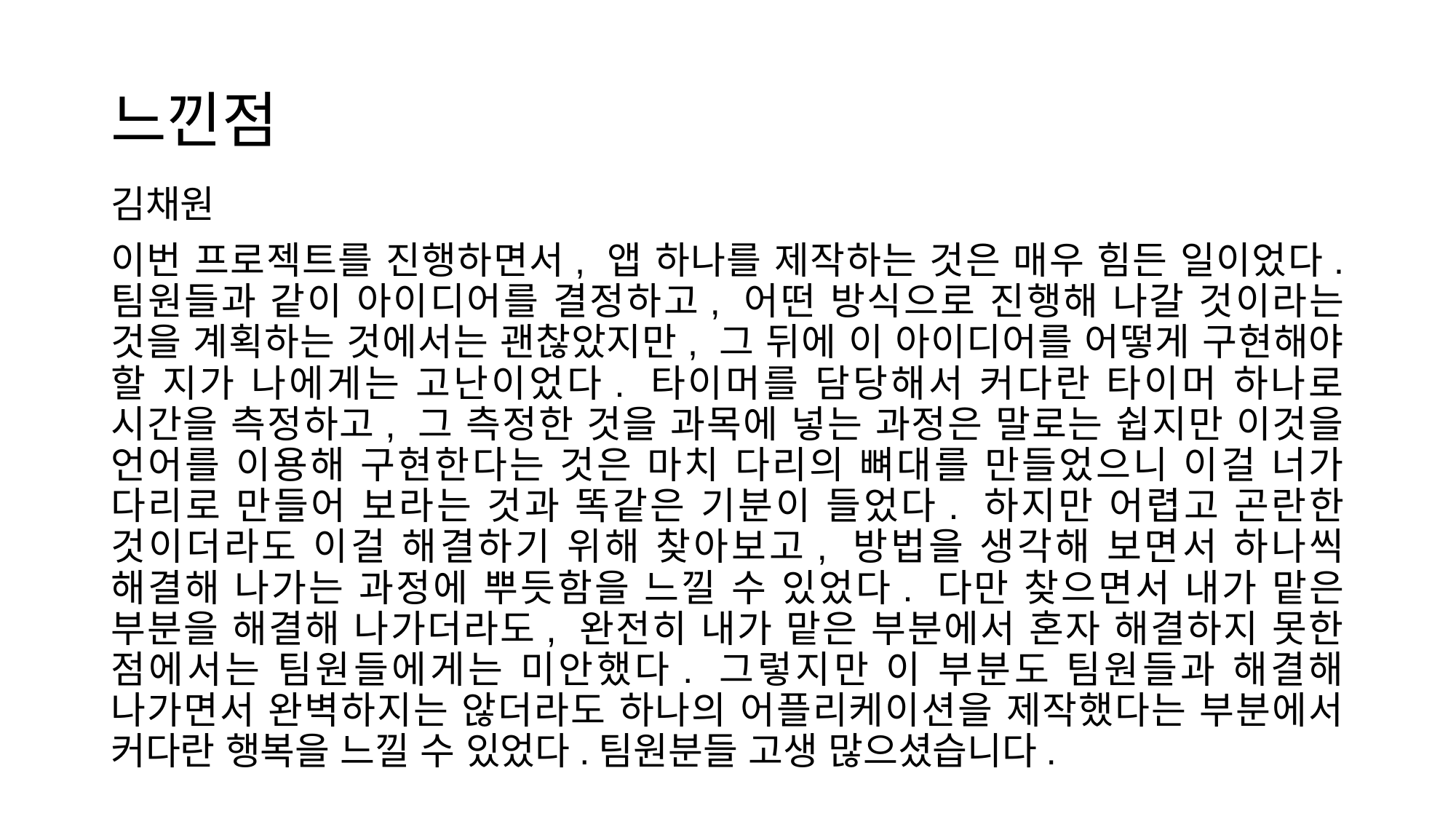

# 느낀점
김채원
이번 프로젝트를 진행하면서, 앱 하나를 제작하는 것은 매우 힘든 일이었다. 팀원들과 같이 아이디어를 결정하고, 어떤 방식으로 진행해 나갈 것이라는 것을 계획하는 것에서는 괜찮았지만, 그 뒤에 이 아이디어를 어떻게 구현해야 할 지가 나에게는 고난이었다. 타이머를 담당해서 커다란 타이머 하나로 시간을 측정하고, 그 측정한 것을 과목에 넣는 과정은 말로는 쉽지만 이것을 언어를 이용해 구현한다는 것은 마치 다리의 뼈대를 만들었으니 이걸 너가 다리로 만들어 보라는 것과 똑같은 기분이 들었다. 하지만 어렵고 곤란한 것이더라도 이걸 해결하기 위해 찾아보고, 방법을 생각해 보면서 하나씩 해결해 나가는 과정에 뿌듯함을 느낄 수 있었다. 다만 찾으면서 내가 맡은 부분을 해결해 나가더라도, 완전히 내가 맡은 부분에서 혼자 해결하지 못한 점에서는 팀원들에게는 미안했다. 그렇지만 이 부분도 팀원들과 해결해 나가면서 완벽하지는 않더라도 하나의 어플리케이션을 제작했다는 부분에서 커다란 행복을 느낄 수 있었다.팀원분들 고생 많으셨습니다.